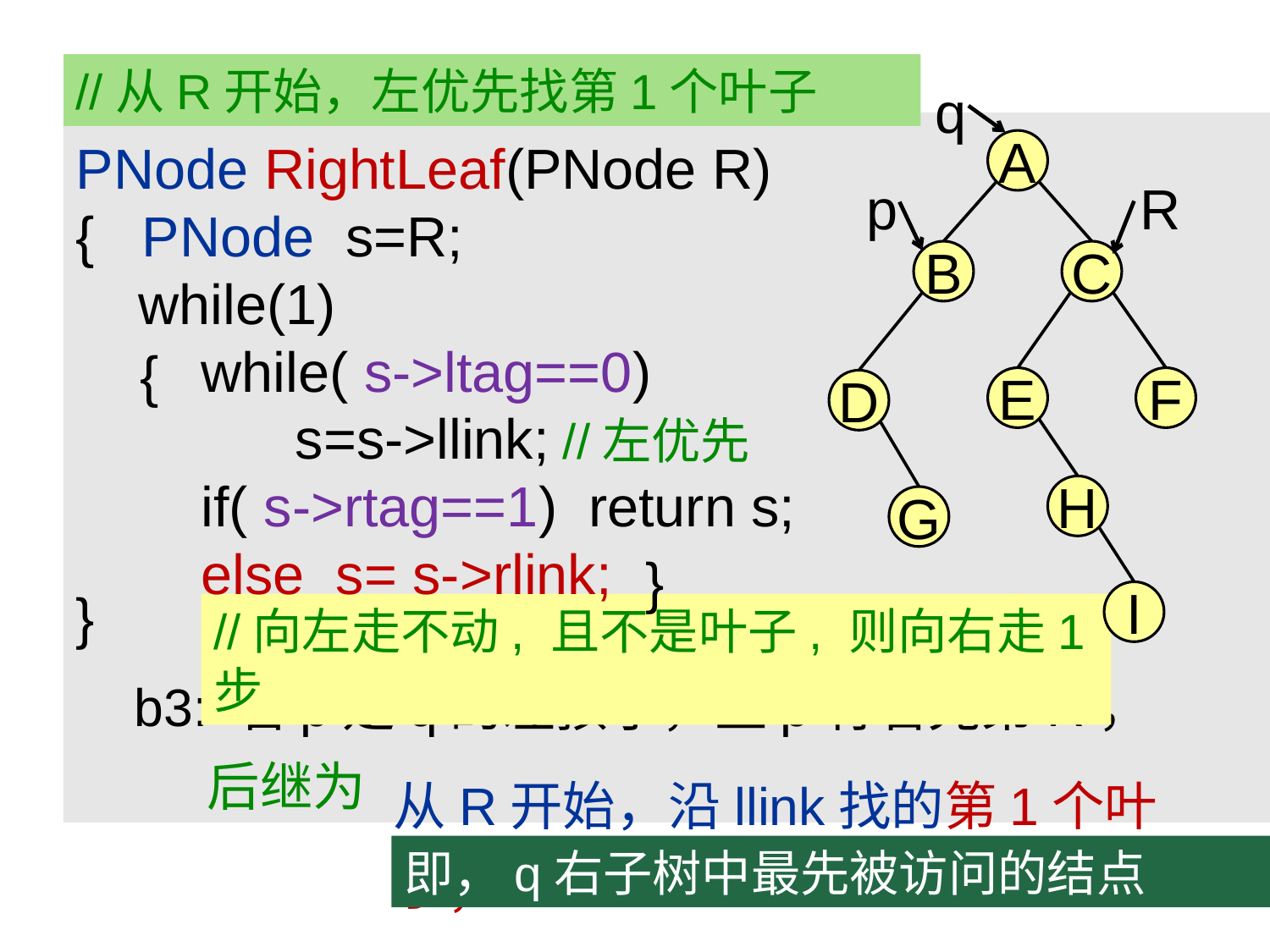

//从R开始，左优先找第1个叶子
q

    b3: 若p是q的左孩子，且p有右兄弟R，
          后继为
PNode RightLeaf(PNode R)
{   PNode  s=R;
    while(1)
        while( s->ltag==0)
              s=s->llink;
        if( s->rtag==1)  return s;
        else  s= s->rlink;
}
A

p
R
B
C
{
E
F
D
//左优先
H
G
}
I
//向左走不动, 且不是叶子, 则向右走1步
从R开始，沿llink找的第1个叶子；
即，q右子树中最先被访问的结点